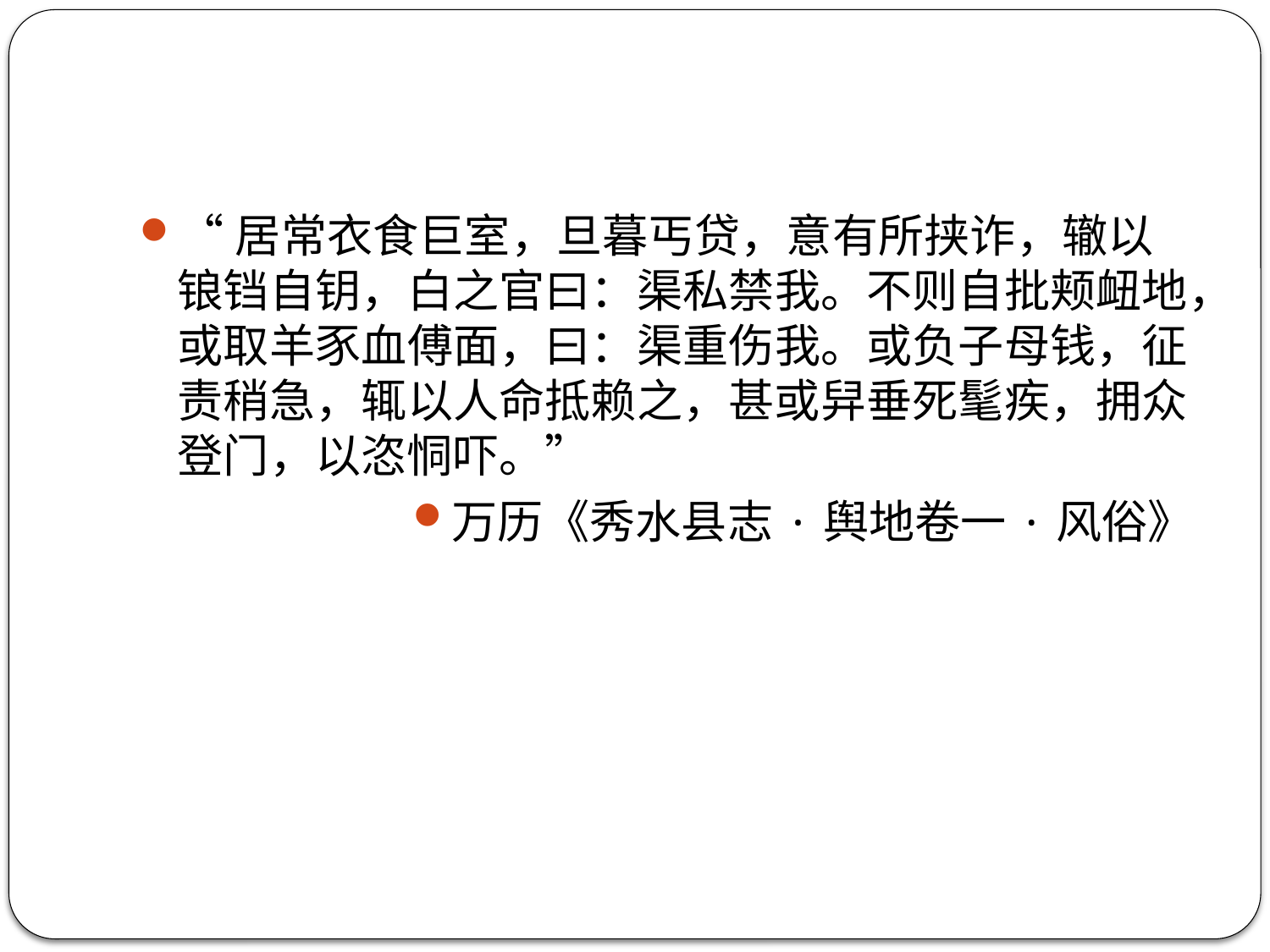

#
“居常衣食巨室，旦暮丐贷，意有所挟诈，辙以锒铛自钥，白之官曰：渠私禁我。不则自批颊衄地，或取羊豕血傅面，曰：渠重伤我。或负子母钱，征责稍急，辄以人命抵赖之，甚或舁垂死髦疾，拥众登门，以恣恫吓。”
万历《秀水县志·舆地卷一·风俗》